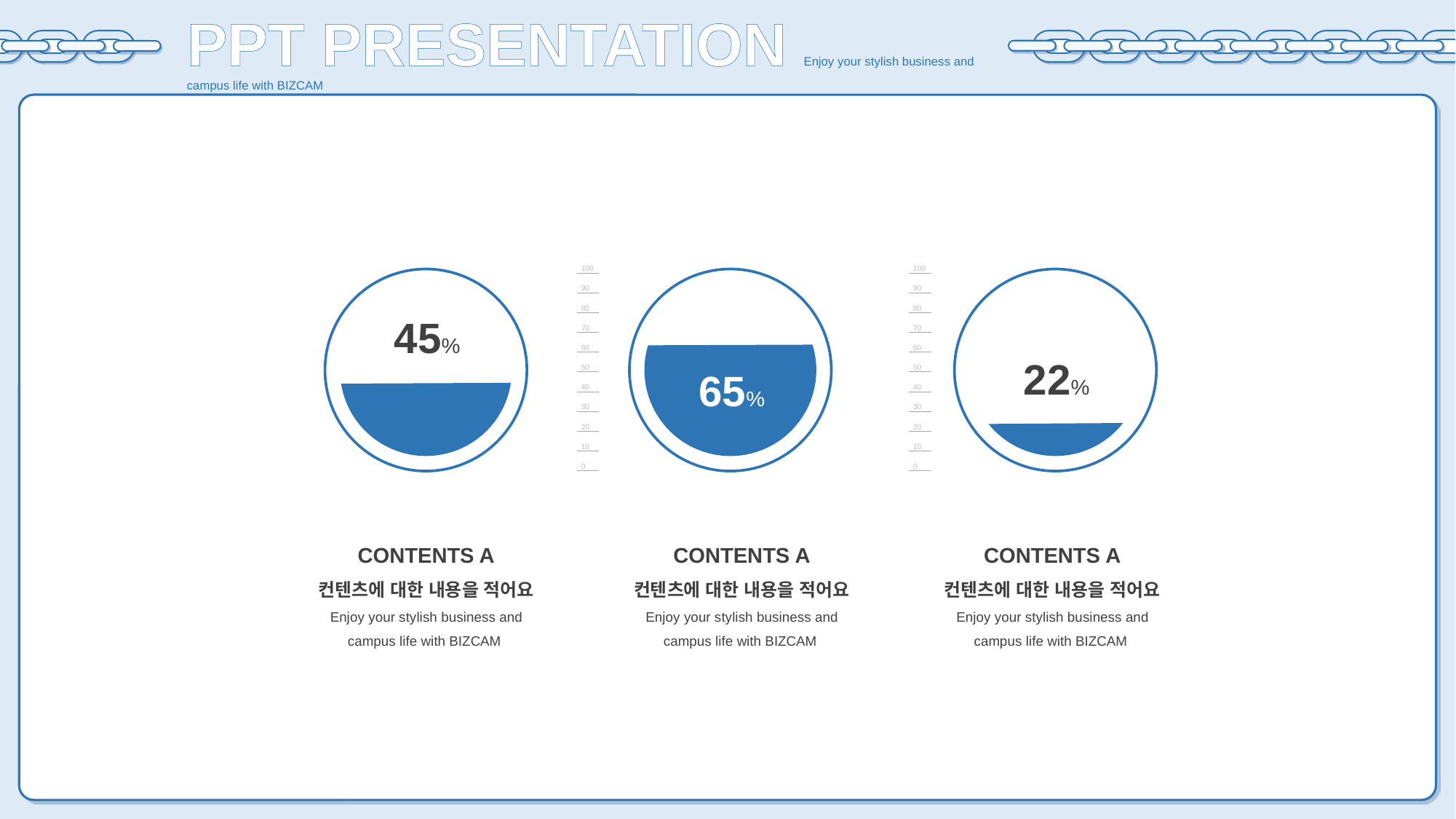

PPT PRESENTATION Enjoy your stylish business and campus life with BIZCAM

|  | 100 |
| --- | --- |
|  | 90 |
|  | 80 |
|  | 70 |
|  | 60 |
|  | 50 |
|  | 40 |
|  | 30 |
|  | 20 |
|  | 10 |
|  | 0 |
|  | 100 |
| --- | --- |
|  | 90 |
|  | 80 |
|  | 70 |
|  | 60 |
|  | 50 |
|  | 40 |
|  | 30 |
|  | 20 |
|  | 10 |
|  | 0 |

45%
22%
65%
CONTENTS A
컨텐츠에 대한 내용을 적어요
Enjoy your stylish business and campus life with BIZCAM
CONTENTS A
컨텐츠에 대한 내용을 적어요
Enjoy your stylish business and campus life with BIZCAM
CONTENTS A
컨텐츠에 대한 내용을 적어요
Enjoy your stylish business and campus life with BIZCAM